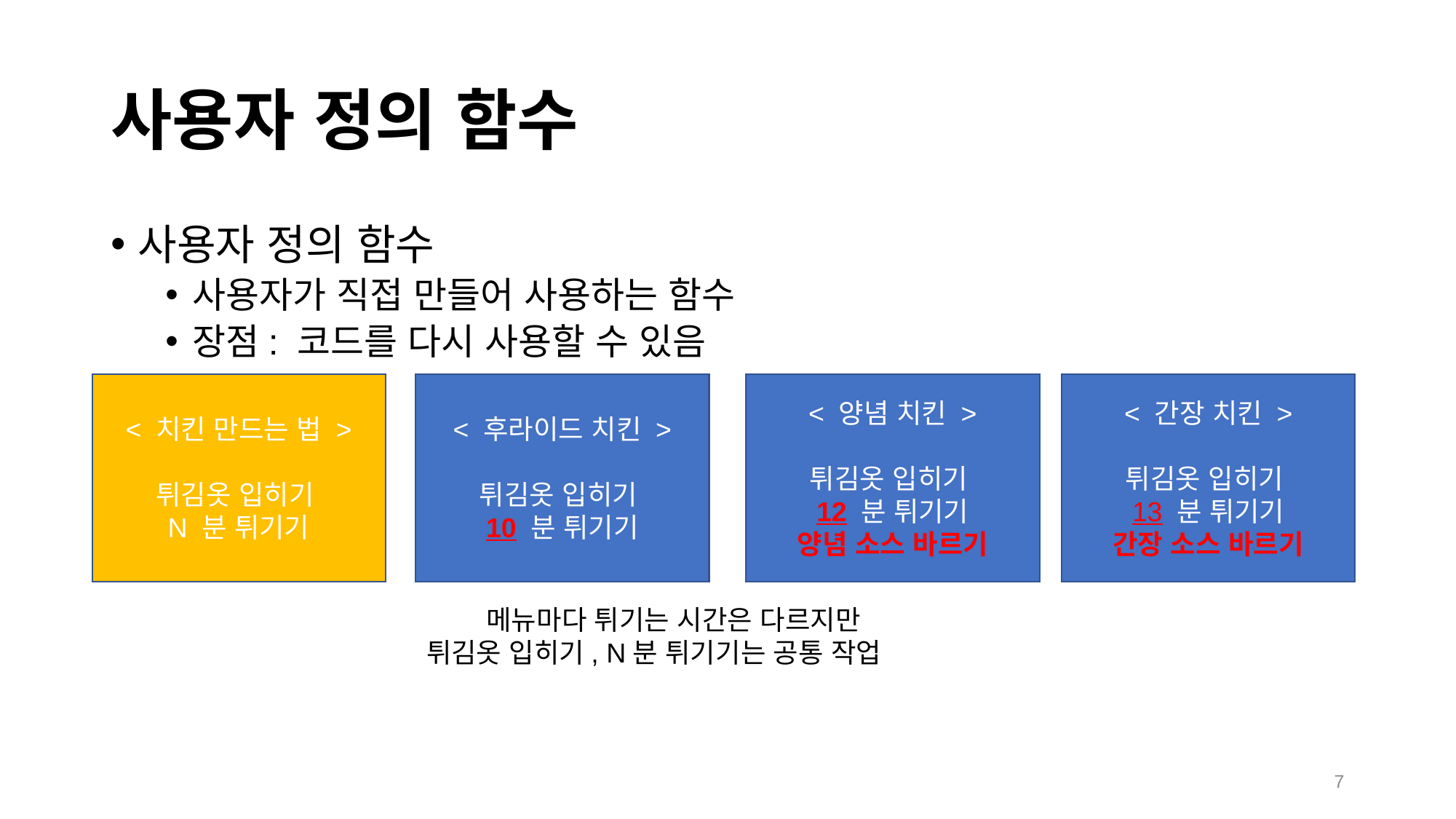

# 사용자 정의 함수
사용자 정의 함수
사용자가 직접 만들어 사용하는 함수
장점: 코드를 다시 사용할 수 있음
< 치킨 만드는 법 >

튀김옷 입히기
N 분 튀기기
< 후라이드 치킨 >

튀김옷 입히기
10 분 튀기기
< 양념 치킨 >

튀김옷 입히기
12 분 튀기기
양념 소스 바르기
< 간장 치킨 >

튀김옷 입히기
13 분 튀기기
간장 소스 바르기
메뉴마다 튀기는 시간은 다르지만
튀김옷 입히기, N분 튀기기는 공통 작업
7